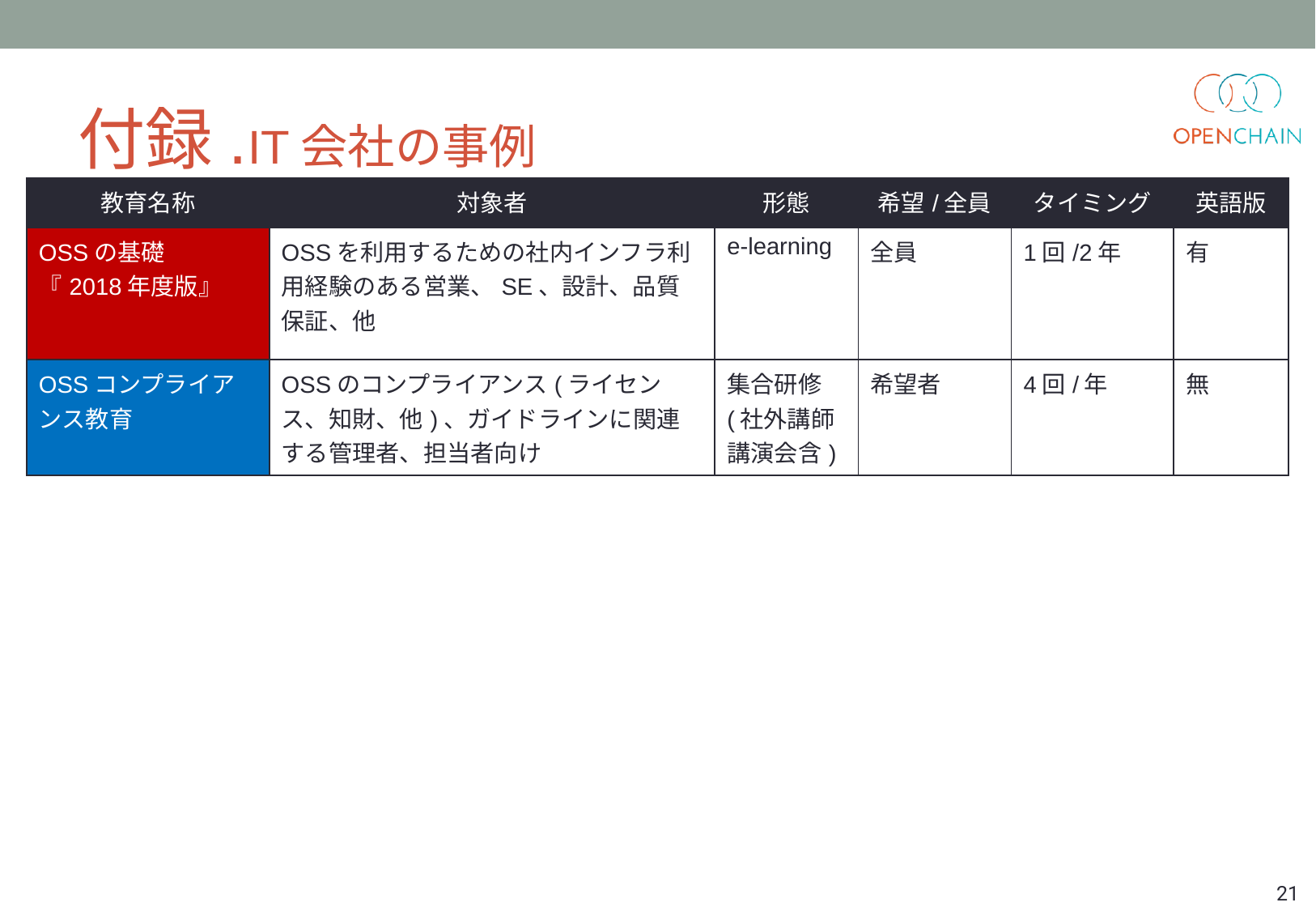

# 付録.IT会社の事例
| 教育名称 | 対象者 | 形態 | 希望/全員 | タイミング | 英語版 |
| --- | --- | --- | --- | --- | --- |
| OSSの基礎 『2018年度版』 | OSSを利用するための社内インフラ利用経験のある営業、SE、設計、品質保証、他 | e-learning | 全員 | 1回/2年 | 有 |
| OSSコンプライアンス教育 | OSSのコンプライアンス(ライセンス、知財、他)、ガイドラインに関連する管理者、担当者向け | 集合研修 (社外講師 講演会含) | 希望者 | 4回/年 | 無 |
21